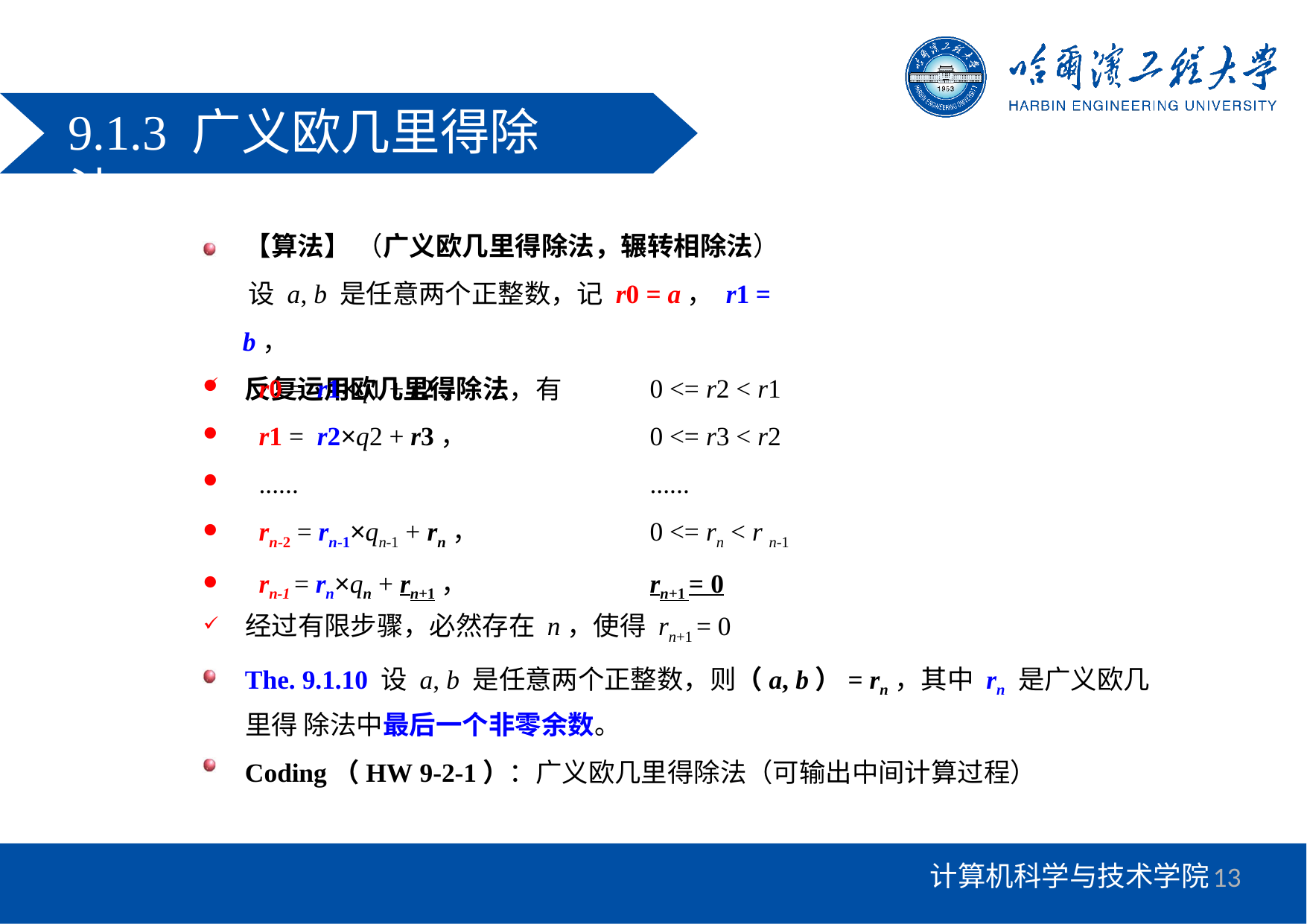

# 9.1.3 广义欧几里得除法
【算法】 （广义欧几里得除法，辗转相除法）  设 a, b 是任意两个正整数，记 r0 = a， r1 = b，
反复运用欧几里得除法，有

r0 =  r1×q1 + r2，
r1 =  r2×q2 + r3，
......
rn-2 = rn-1×qn-1 + rn，
rn-1 = rn×qn + rn+1，
0 <= r2 < r1
0 <= r3 < r2
......
0 <= rn < r n-1
rn+1 = 0
经过有限步骤，必然存在 n，使得 rn+1 = 0
The. 9.1.10 设 a, b 是任意两个正整数，则（a, b）= rn，其中 rn 是广义欧几里得 除法中最后一个非零余数。
Coding（HW 9-2-1）：广义欧几里得除法（可输出中间计算过程）

13